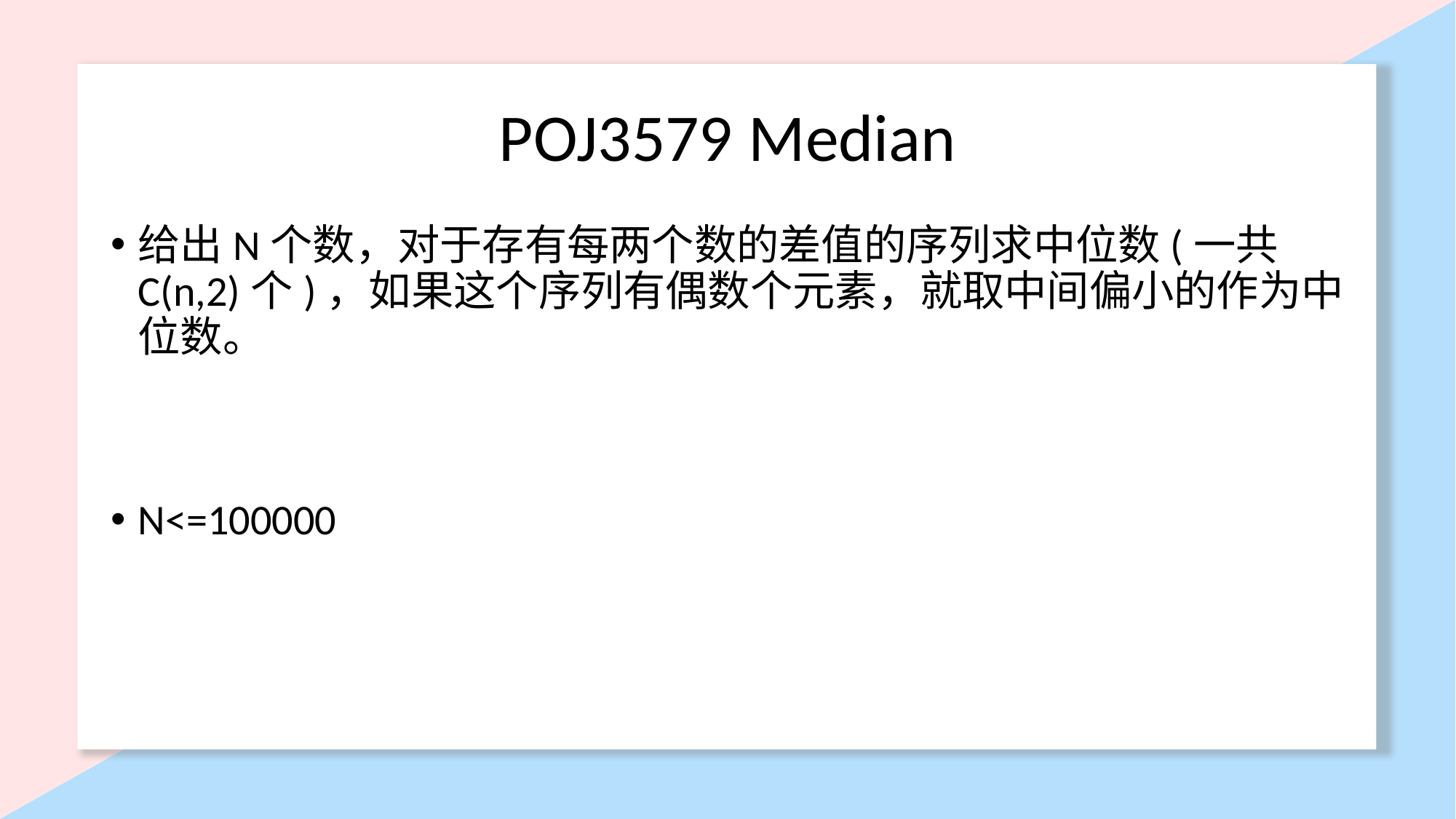

# POJ3579 Median
给出N个数，对于存有每两个数的差值的序列求中位数(一共C(n,2)个)，如果这个序列有偶数个元素，就取中间偏小的作为中位数。

N<=100000